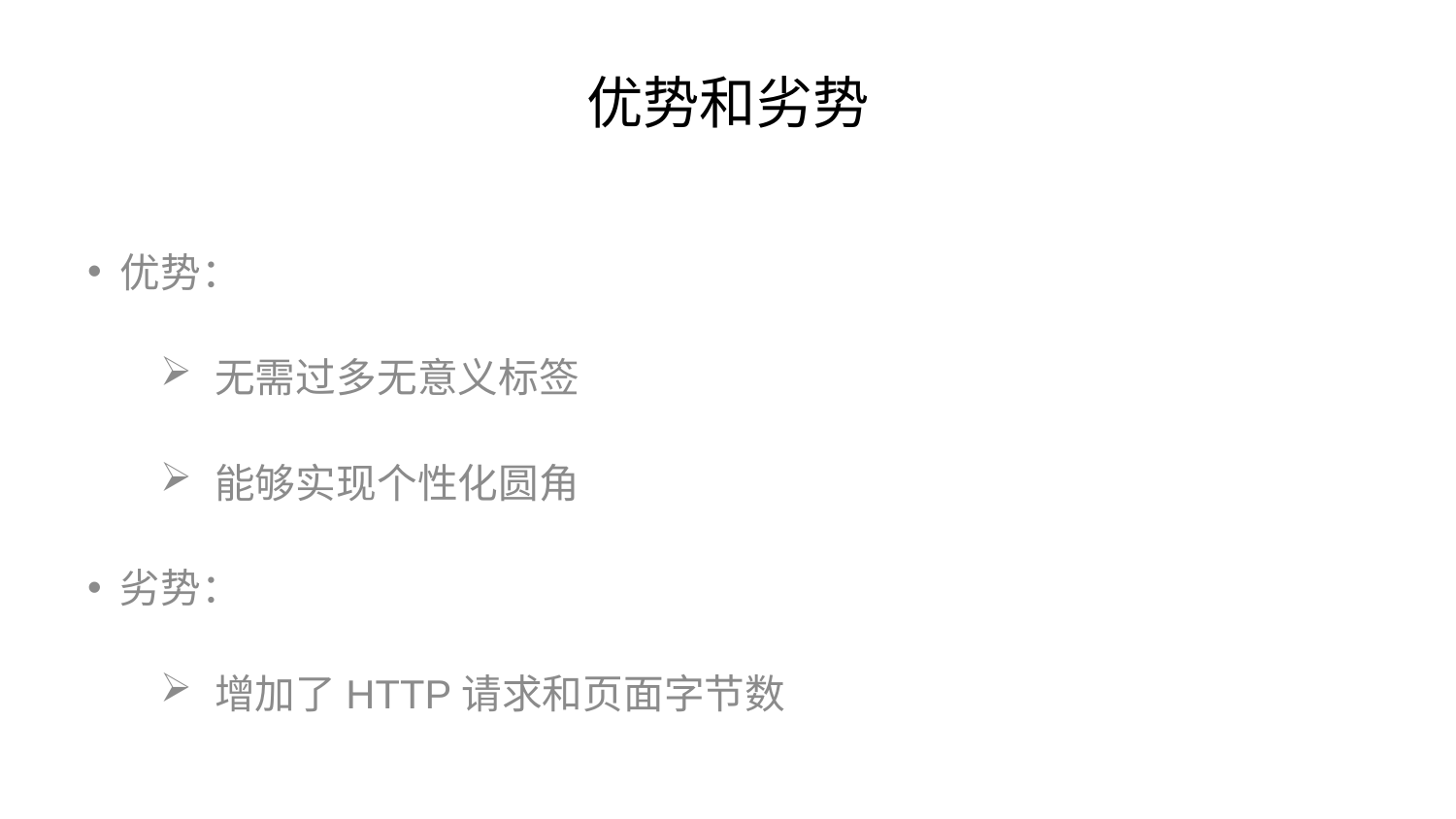

优势和劣势
 优势：
无需过多无意义标签
能够实现个性化圆角
 劣势：
增加了HTTP请求和页面字节数